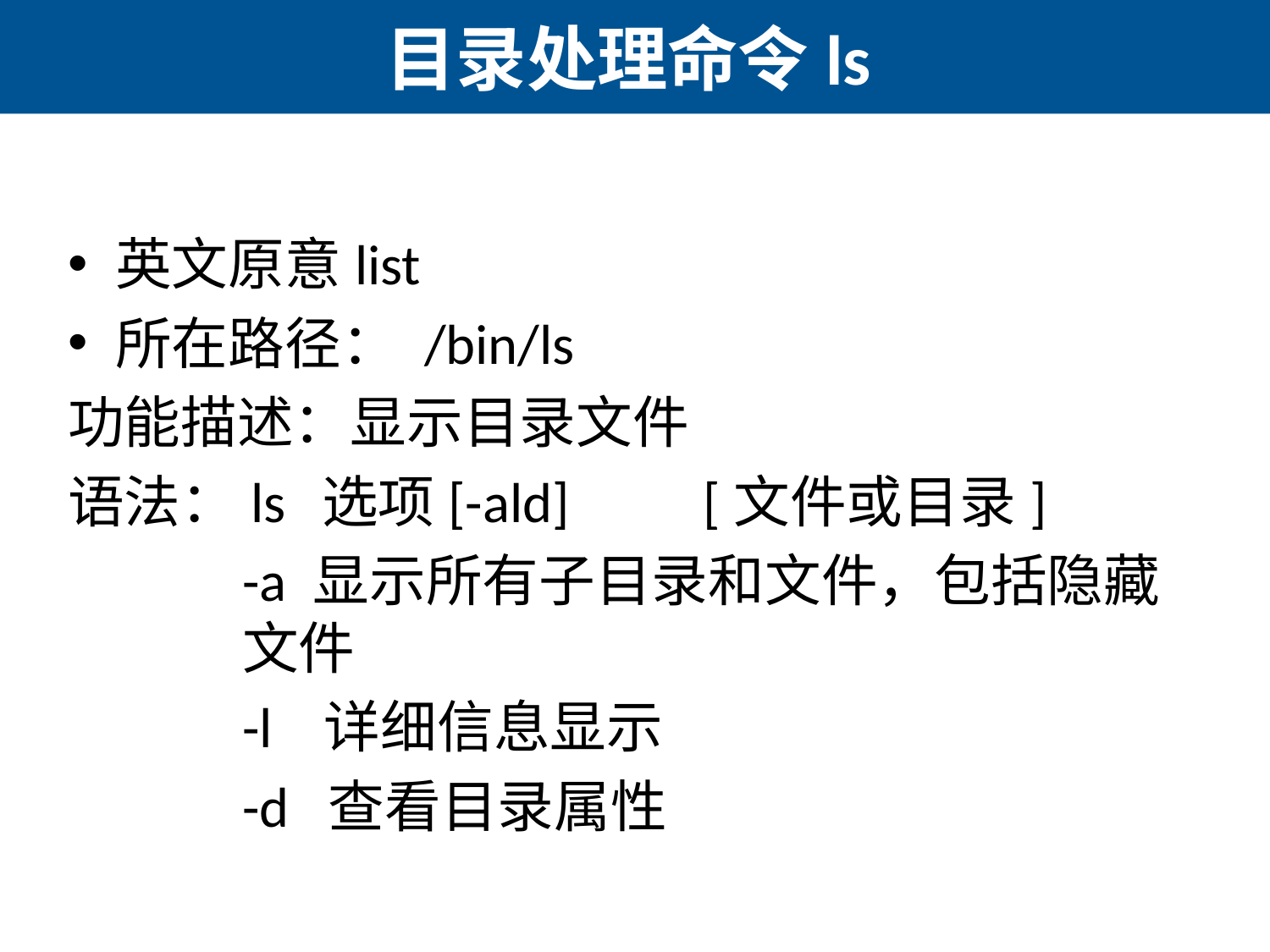

# 目录处理命令ls
英文原意list
所在路径： /bin/ls
功能描述：显示目录文件
语法：ls 	选项[-ald]		[文件或目录]
-a 显示所有子目录和文件，包括隐藏文件
-l   详细信息显示
-d  查看目录属性